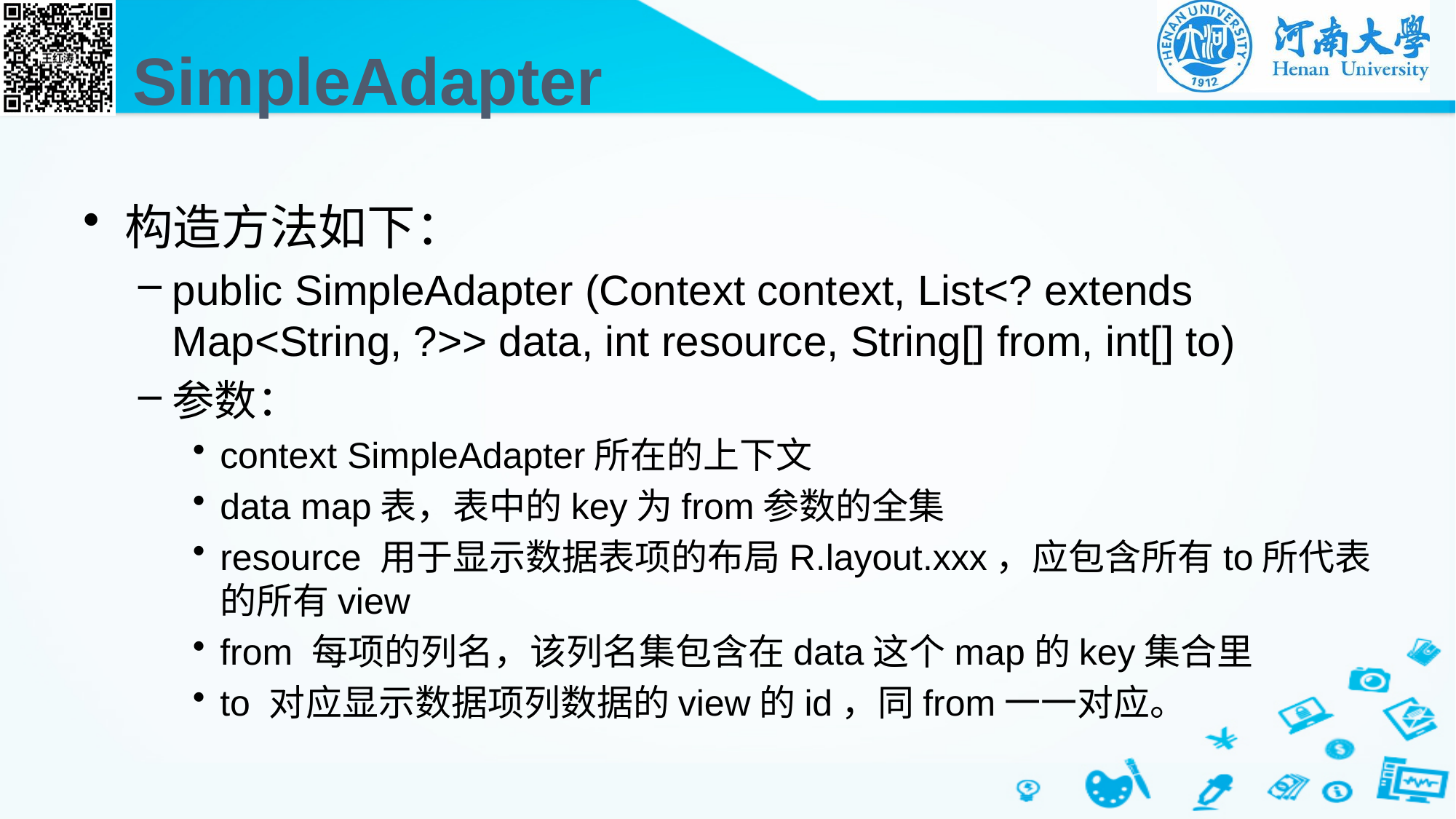

# SimpleAdapter
构造方法如下：
public SimpleAdapter (Context context, List<? extends Map<String, ?>> data, int resource, String[] from, int[] to)
参数：
context SimpleAdapter所在的上下文
data map表，表中的key为from参数的全集
resource 用于显示数据表项的布局R.layout.xxx，应包含所有to所代表的所有view
from 每项的列名，该列名集包含在data这个map的key集合里
to 对应显示数据项列数据的view的id，同from一一对应。